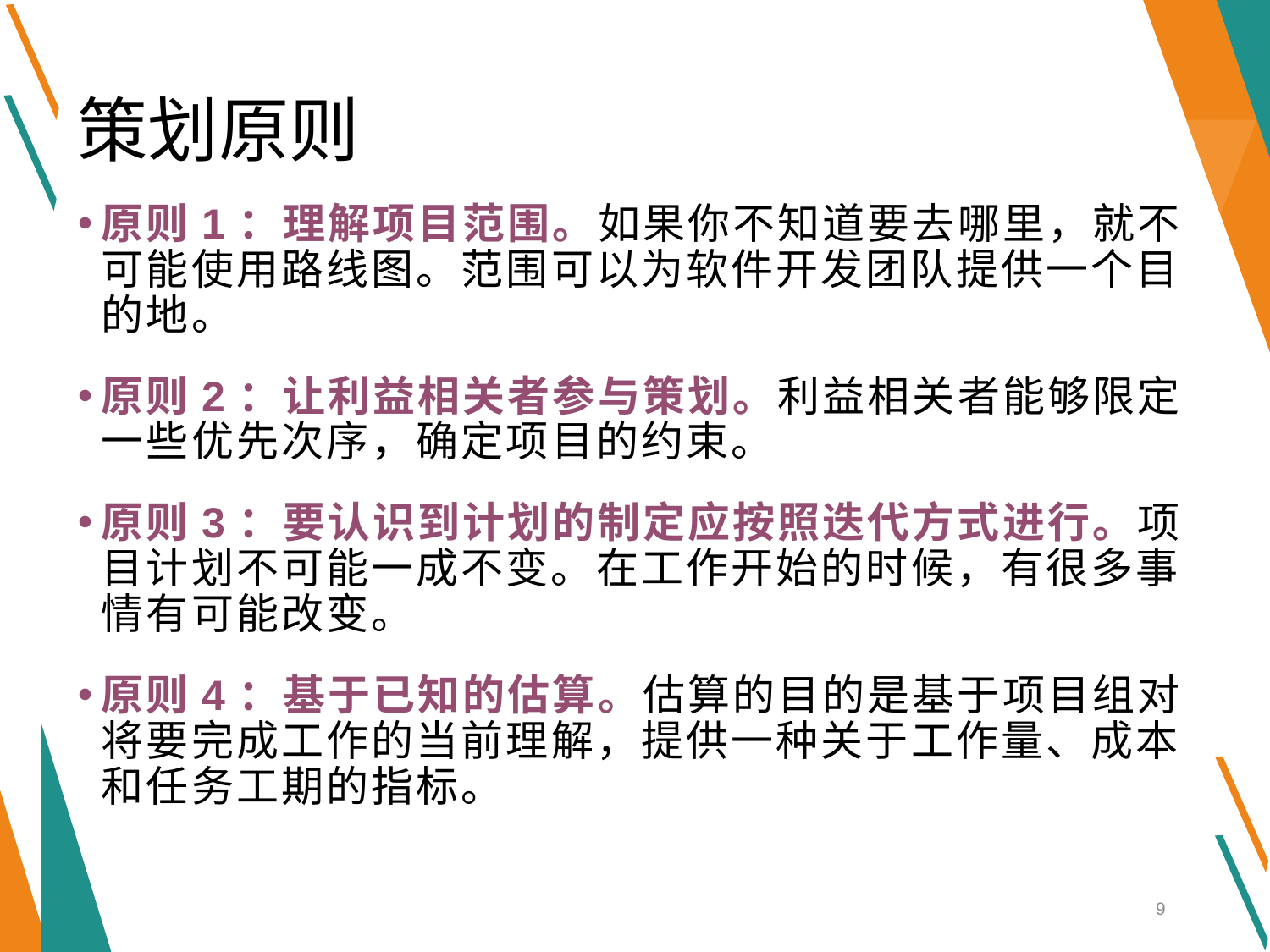

# 策划原则
原则1：理解项目范围。如果你不知道要去哪里，就不可能使用路线图。范围可以为软件开发团队提供一个目的地。
原则2：让利益相关者参与策划。利益相关者能够限定一些优先次序，确定项目的约束。
原则3：要认识到计划的制定应按照迭代方式进行。项目计划不可能一成不变。在工作开始的时候，有很多事情有可能改变。
原则4：基于已知的估算。估算的目的是基于项目组对将要完成工作的当前理解，提供一种关于工作量、成本和任务工期的指标。
9